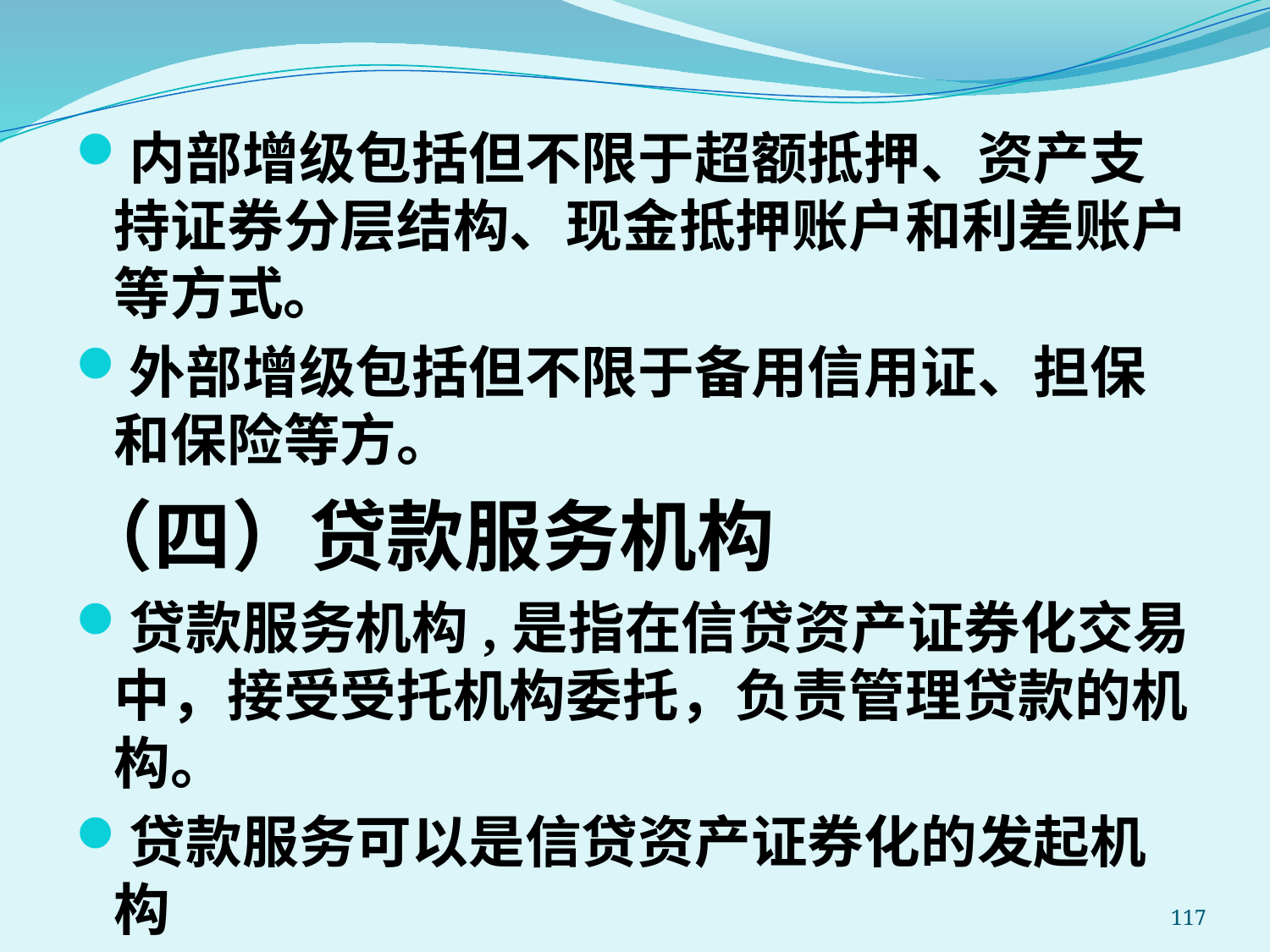

内部增级包括但不限于超额抵押、资产支持证券分层结构、现金抵押账户和利差账户等方式。
外部增级包括但不限于备用信用证、担保和保险等方。
（四）贷款服务机构
贷款服务机构,是指在信贷资产证券化交易中，接受受托机构委托，负责管理贷款的机构。
贷款服务可以是信贷资产证券化的发起机构
117